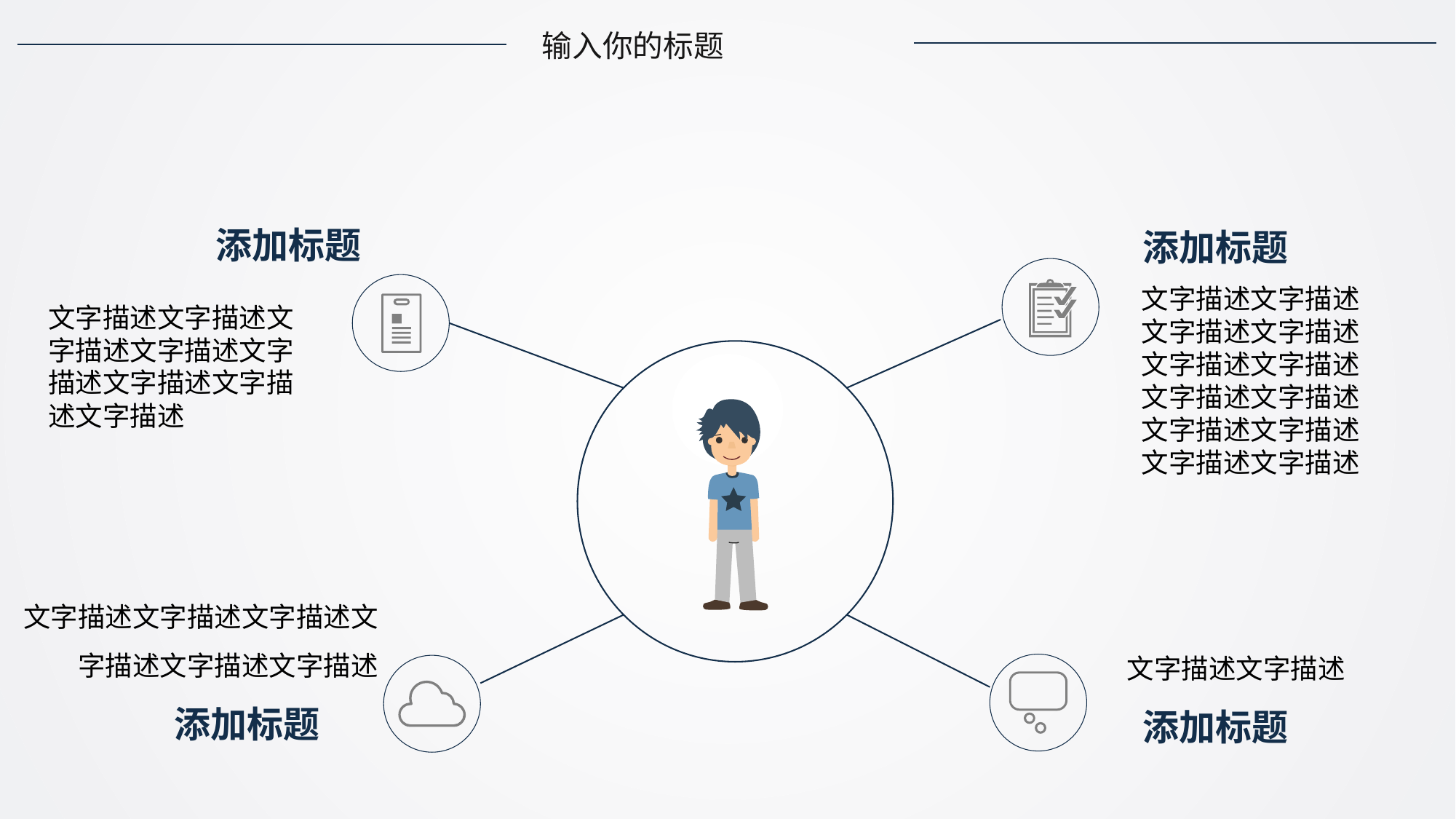

输入你的标题
添加标题
添加标题

文字描述文字描述文字描述文字描述文字描述文字描述文字描述文字描述文字描述文字描述文字描述文字描述
文字描述文字描述文字描述文字描述文字描述文字描述文字描述文字描述

文字描述文字描述文字描述文字描述文字描述文字描述
文字描述文字描述

添加标题
添加标题